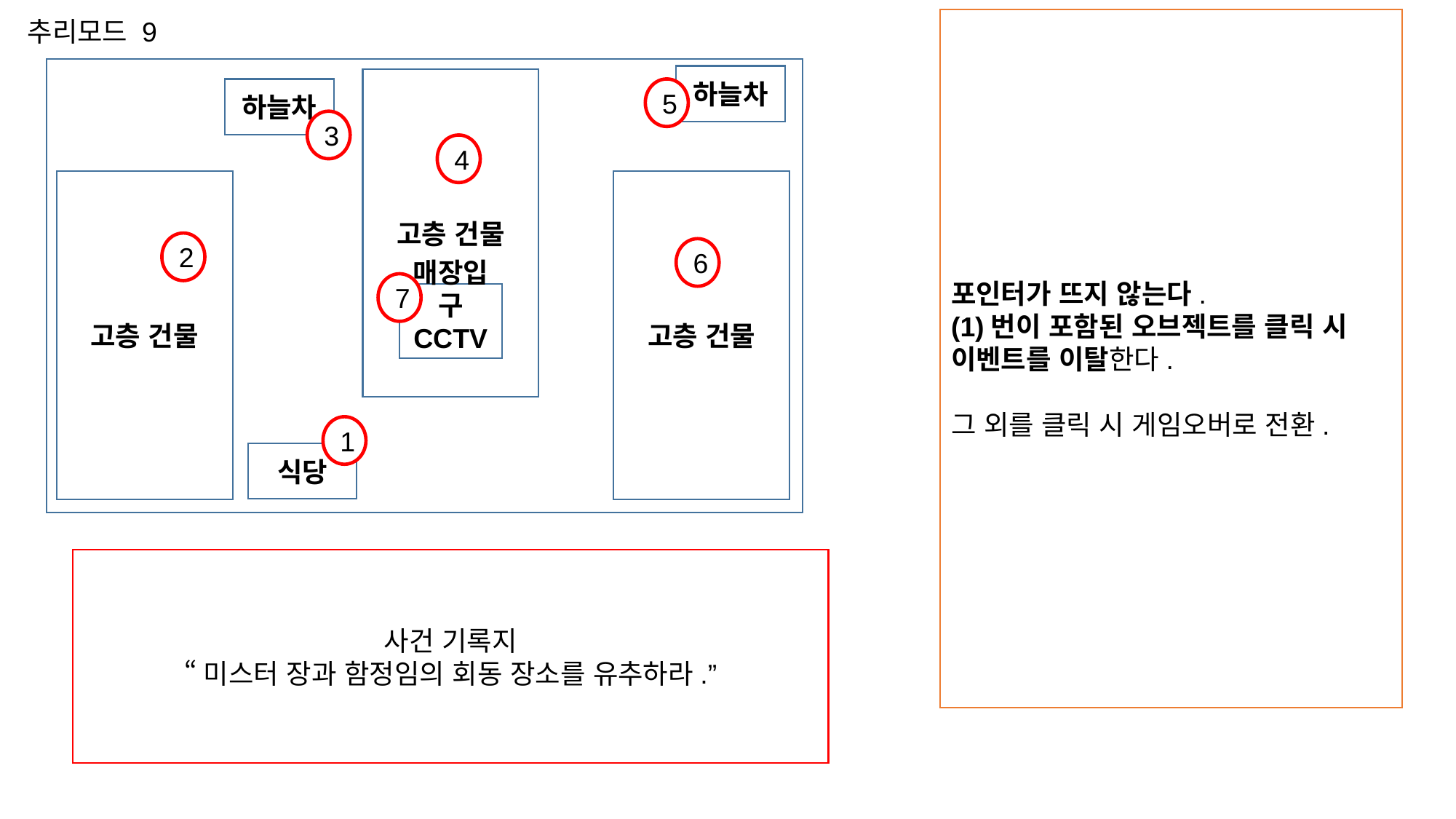

추리모드 9
포인터가 뜨지 않는다.
(1)번이 포함된 오브젝트를 클릭 시 이벤트를 이탈한다.

그 외를 클릭 시 게임오버로 전환.
3
하늘차
고층 건물
5
하늘차
3
4
고층 건물
고층 건물
2
6
7
매장입구
CCTV

1
식당
사건 기록지
“미스터 장과 함정임의 회동 장소를 유추하라.”